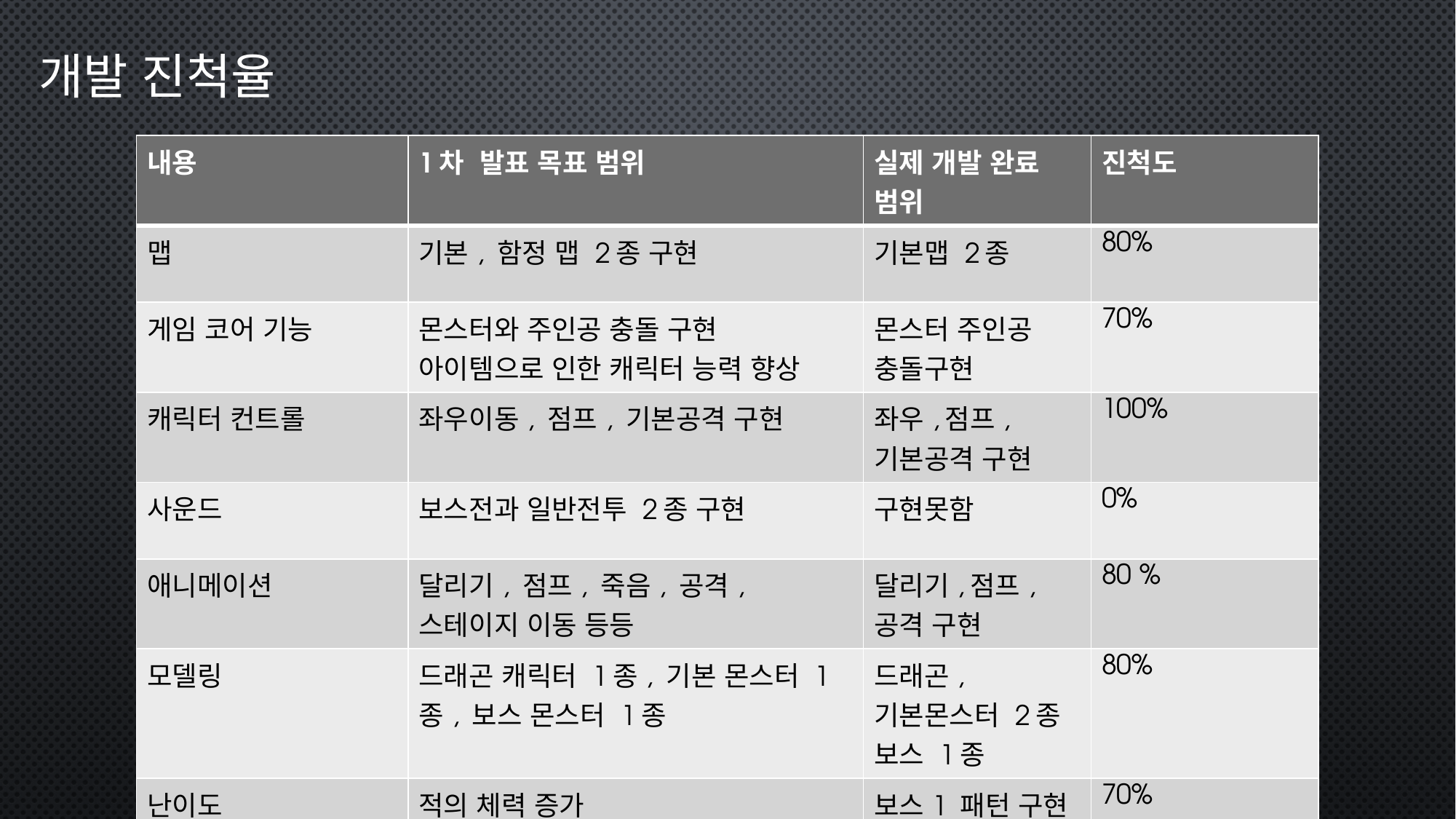

개발 진척율
| 내용 | 1차 발표 목표 범위 | 실제 개발 완료 범위 | 진척도 |
| --- | --- | --- | --- |
| 맵 | 기본, 함정 맵 2종 구현 | 기본맵 2종 | 80% |
| 게임 코어 기능 | 몬스터와 주인공 충돌 구현 아이템으로 인한 캐릭터 능력 향상 | 몬스터 주인공 충돌구현 | 70% |
| 캐릭터 컨트롤 | 좌우이동, 점프, 기본공격 구현 | 좌우,점프,기본공격 구현 | 100% |
| 사운드 | 보스전과 일반전투 2종 구현 | 구현못함 | 0% |
| 애니메이션 | 달리기, 점프, 죽음, 공격, 스테이지 이동 등등 | 달리기,점프,공격 구현 | 80 % |
| 모델링 | 드래곤 캐릭터 1종, 기본 몬스터 1종, 보스 몬스터 1종 | 드래곤, 기본몬스터 2종 보스 1종 | 80% |
| 난이도 | 적의 체력 증가 보스 스피드 증가 | 보스1 패턴 구현 | 70% |